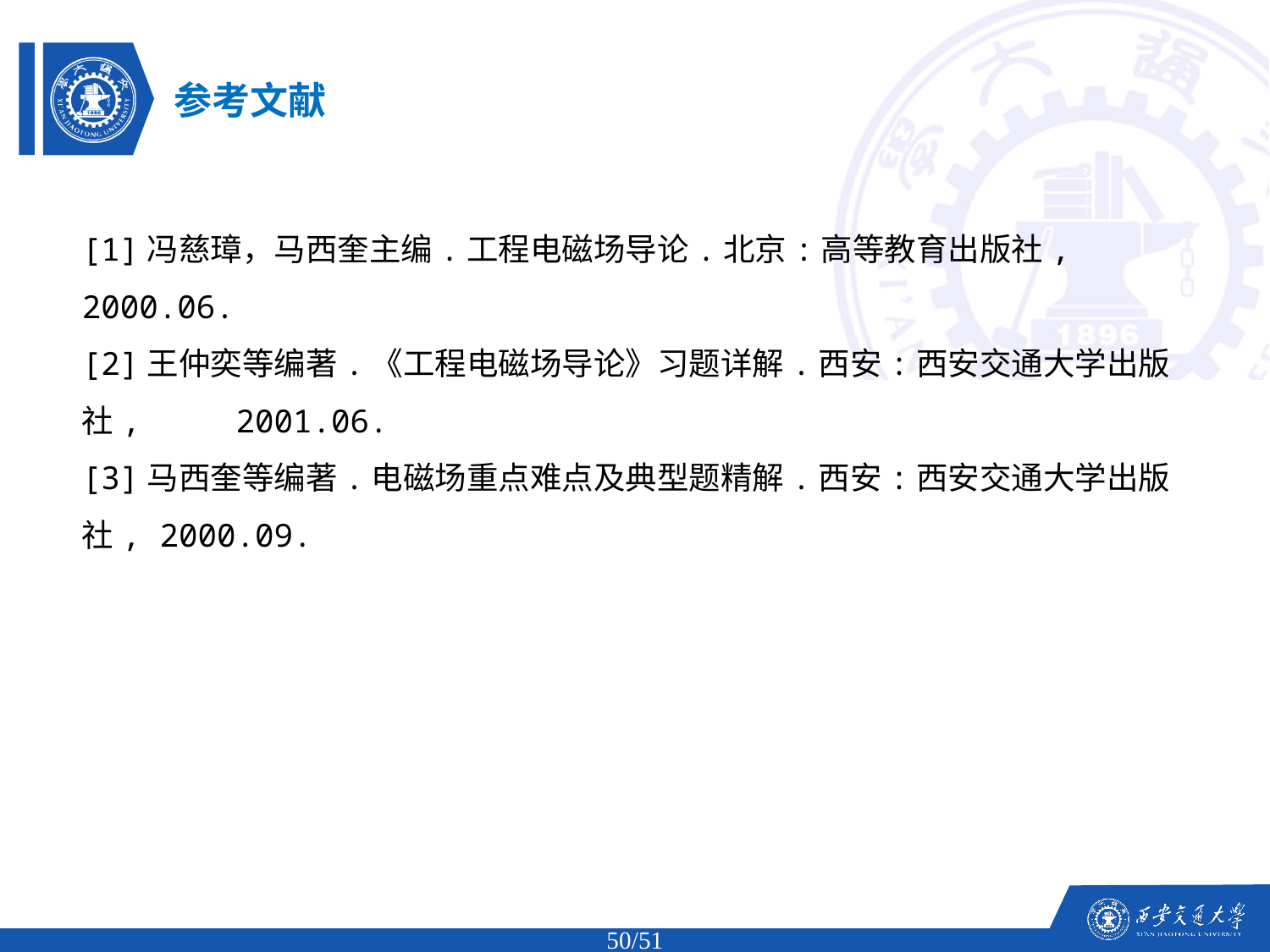

参考文献
[1]冯慈璋，马西奎主编.工程电磁场导论.北京:高等教育出版社, 2000.06.
[2]王仲奕等编著.《工程电磁场导论》习题详解.西安:西安交通大学出版社,     2001.06.
[3]马西奎等编著.电磁场重点难点及典型题精解.西安:西安交通大学出版社, 2000.09.